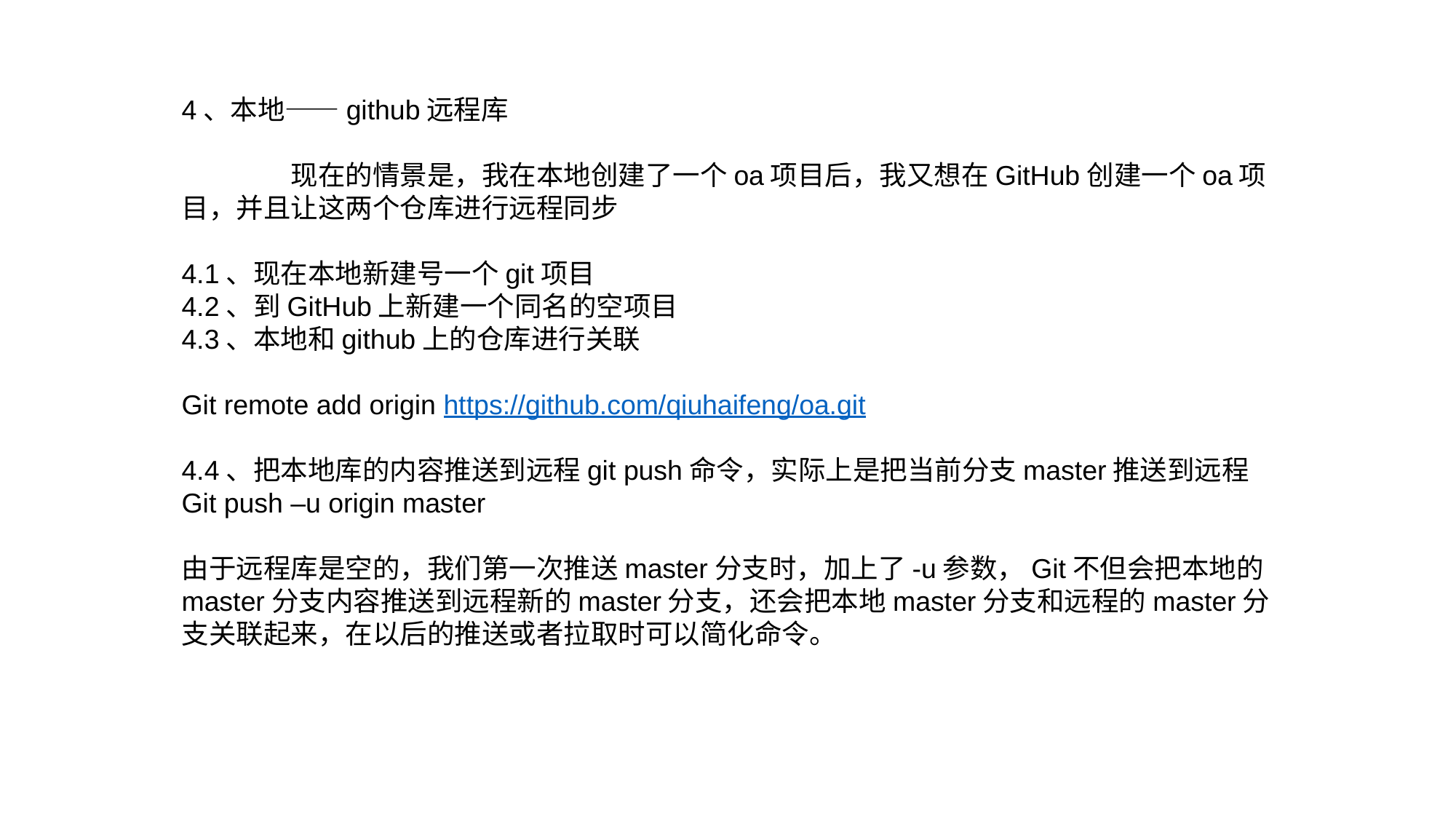

4、本地——github远程库

	现在的情景是，我在本地创建了一个oa项目后，我又想在GitHub创建一个oa项目，并且让这两个仓库进行远程同步

4.1、现在本地新建号一个git项目
4.2、到GitHub上新建一个同名的空项目
4.3、本地和github上的仓库进行关联

Git remote add origin https://github.com/qiuhaifeng/oa.git

4.4、把本地库的内容推送到远程git push命令，实际上是把当前分支master推送到远程
Git push –u origin master

由于远程库是空的，我们第一次推送master分支时，加上了-u参数，Git不但会把本地的master分支内容推送到远程新的master分支，还会把本地master分支和远程的master分支关联起来，在以后的推送或者拉取时可以简化命令。